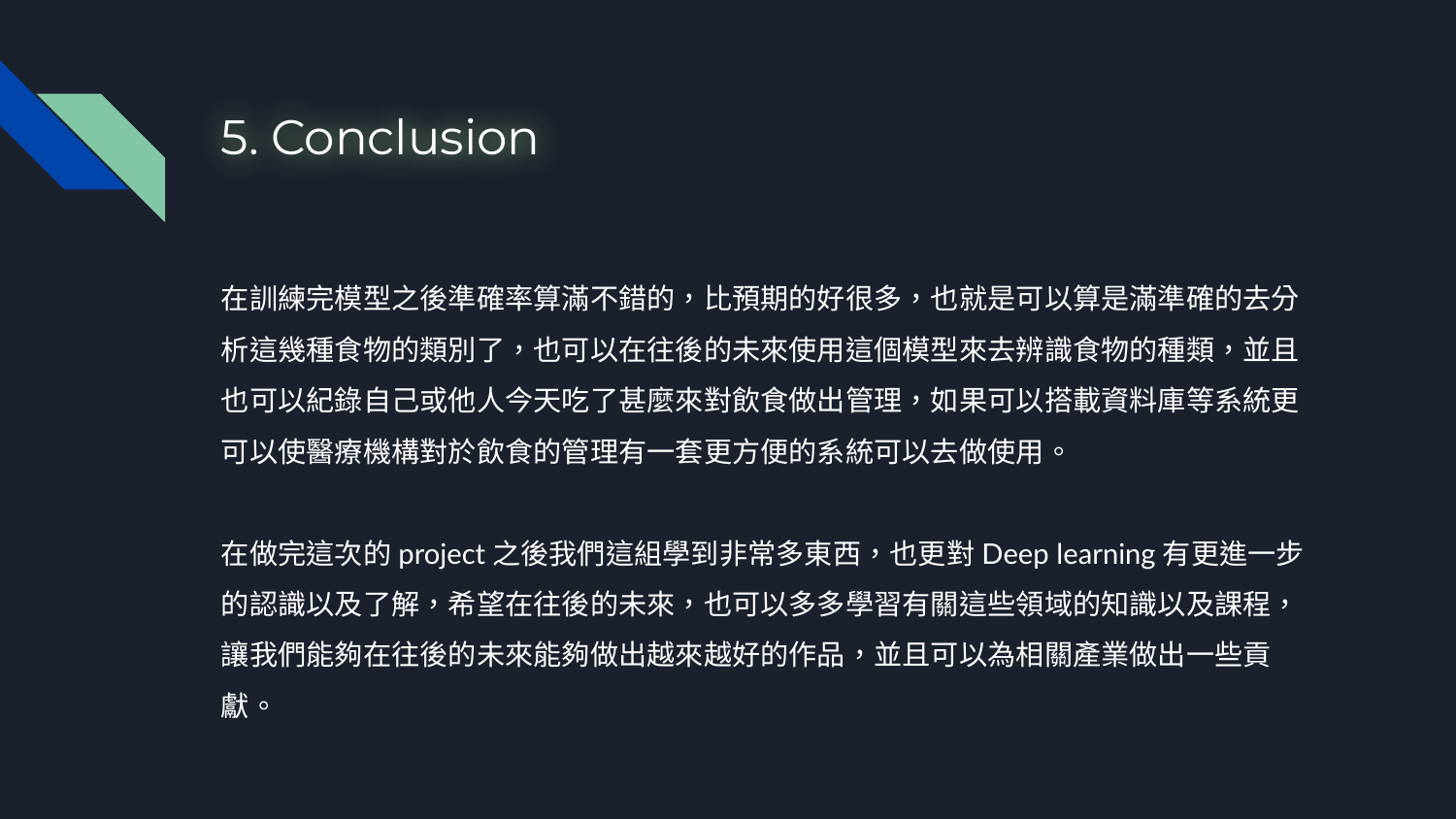

# 5. Conclusion
在訓練完模型之後準確率算滿不錯的，比預期的好很多，也就是可以算是滿準確的去分析這幾種食物的類別了，也可以在往後的未來使用這個模型來去辨識食物的種類，並且也可以紀錄自己或他人今天吃了甚麼來對飲食做出管理，如果可以搭載資料庫等系統更可以使醫療機構對於飲食的管理有一套更方便的系統可以去做使用。

在做完這次的project之後我們這組學到非常多東西，也更對Deep learning有更進一步的認識以及了解，希望在往後的未來，也可以多多學習有關這些領域的知識以及課程，讓我們能夠在往後的未來能夠做出越來越好的作品，並且可以為相關產業做出一些貢獻。